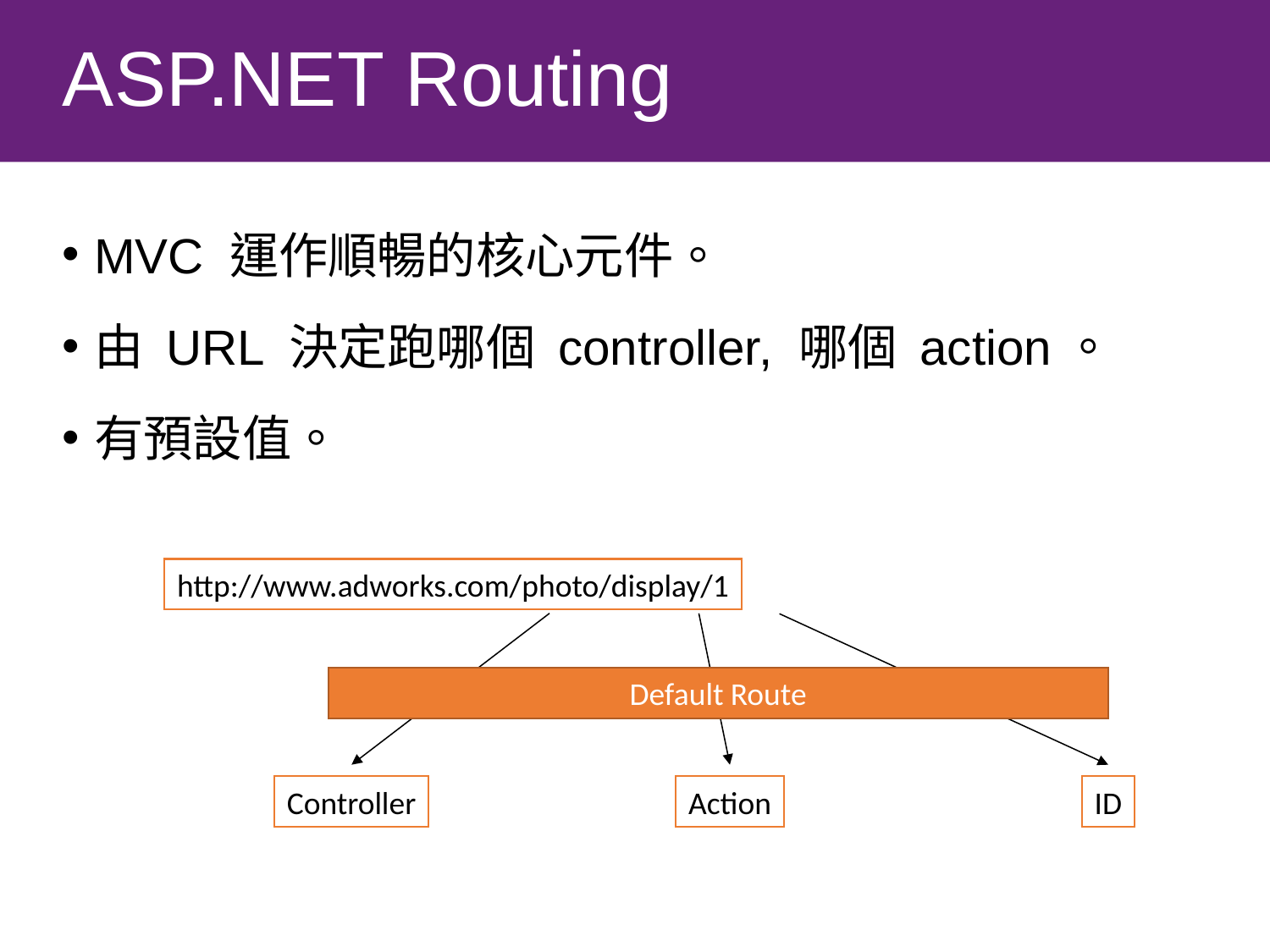

# ASP.NET Routing
MVC 運作順暢的核心元件。
由 URL 決定跑哪個 controller, 哪個 action。
有預設值。
http://www.adworks.com/photo/display/1
Default Route
ID
Controller
Action